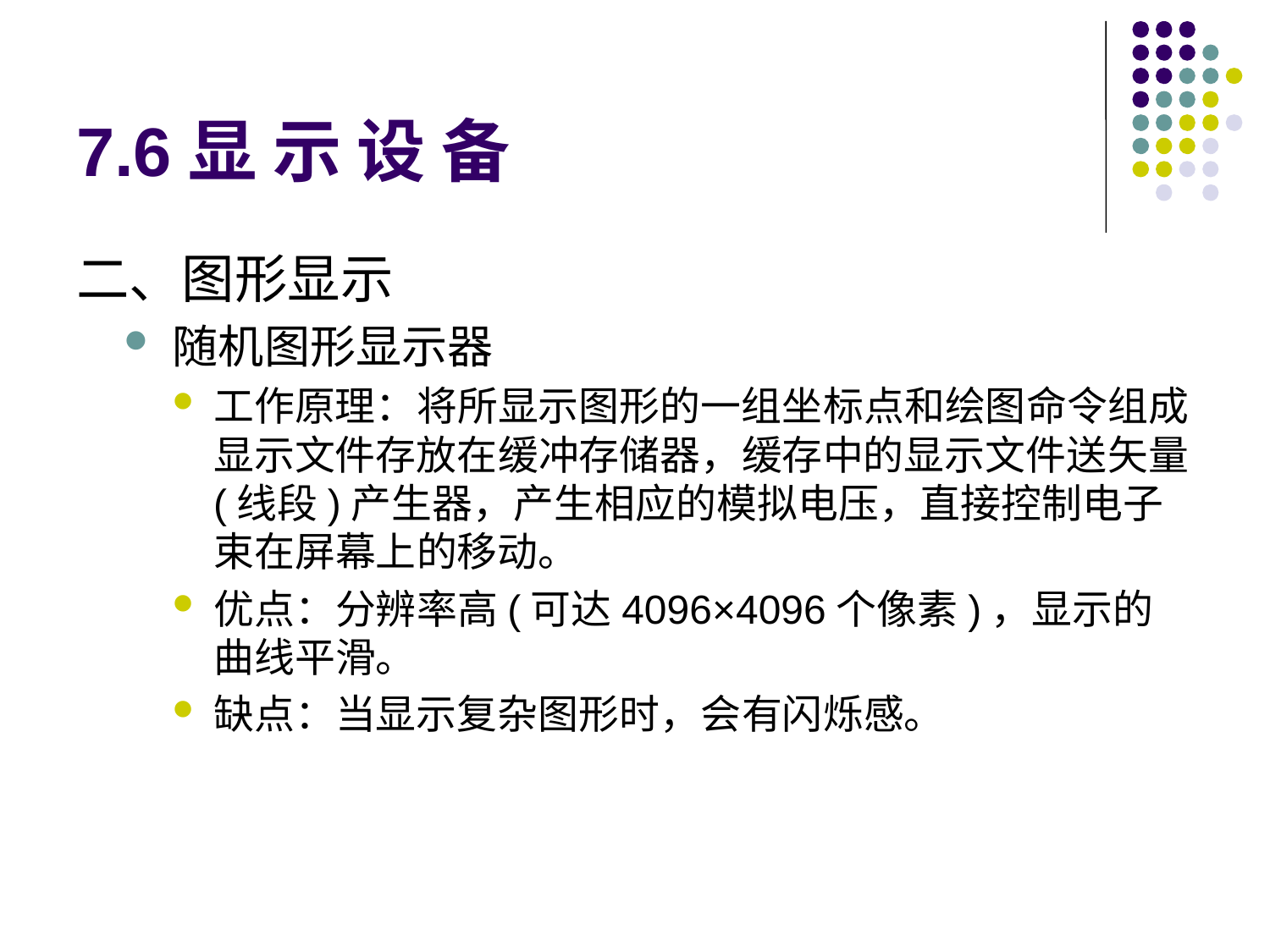

# 7.6显 示 设 备
二、图形显示
随机图形显示器
工作原理：将所显示图形的一组坐标点和绘图命令组成显示文件存放在缓冲存储器，缓存中的显示文件送矢量(线段)产生器，产生相应的模拟电压，直接控制电子束在屏幕上的移动。
优点：分辨率高(可达4096×4096个像素)，显示的曲线平滑。
缺点：当显示复杂图形时，会有闪烁感。
58